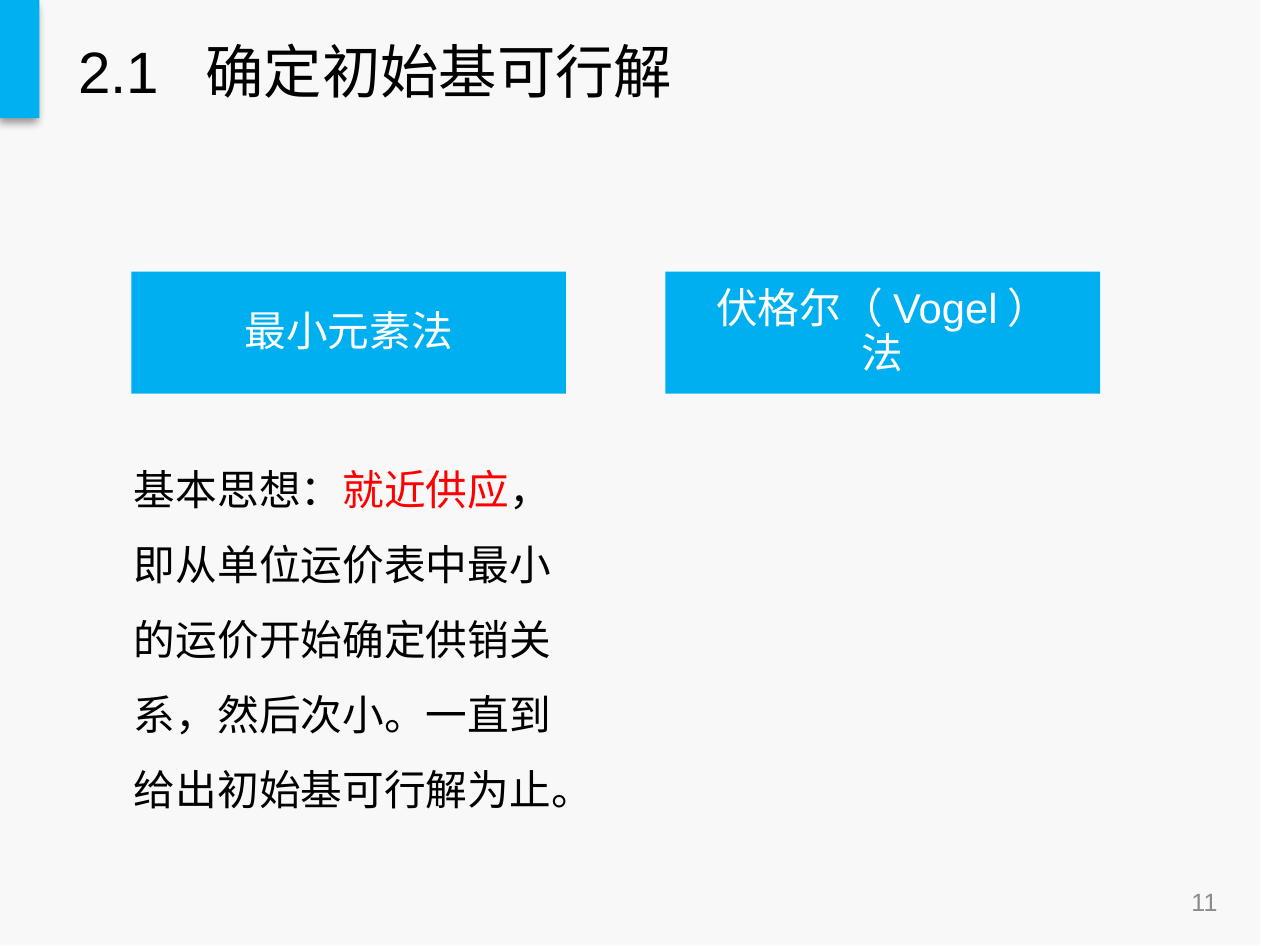

# 2.1  确定初始基可行解
最小元素法
伏格尔（Vogel）法
基本思想：就近供应，即从单位运价表中最小的运价开始确定供销关系，然后次小。一直到给出初始基可行解为止。
11